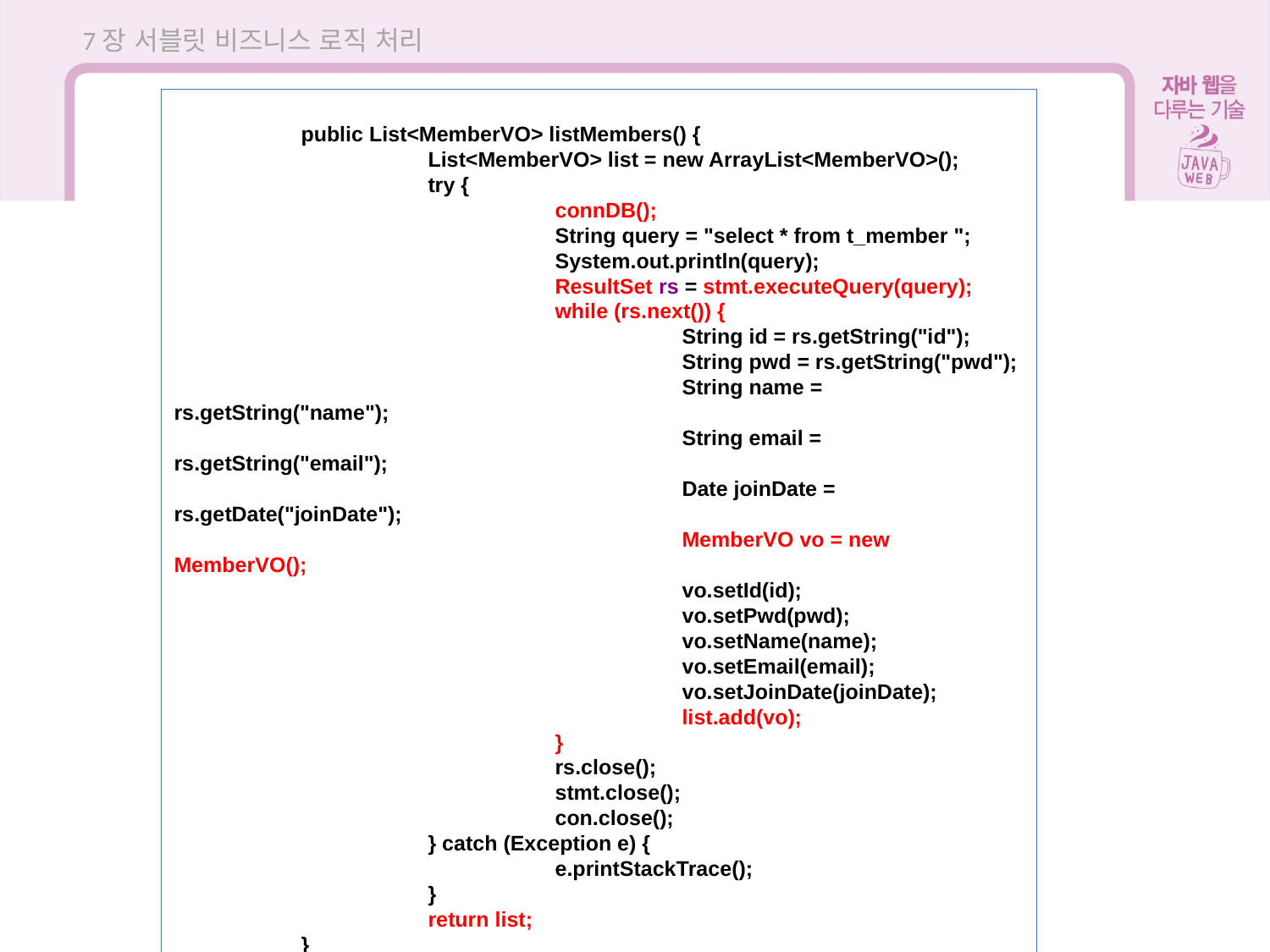

7장 서블릿 비즈니스 로직 처리

	public List<MemberVO> listMembers() {
		List<MemberVO> list = new ArrayList<MemberVO>();
		try {
			connDB();
			String query = "select * from t_member ";
			System.out.println(query);
			ResultSet rs = stmt.executeQuery(query);
			while (rs.next()) {
				String id = rs.getString("id");
				String pwd = rs.getString("pwd");
				String name = rs.getString("name");
				String email = rs.getString("email");
				Date joinDate = rs.getDate("joinDate");
				MemberVO vo = new MemberVO();
				vo.setId(id);
				vo.setPwd(pwd);
				vo.setName(name);
				vo.setEmail(email);
				vo.setJoinDate(joinDate);
				list.add(vo);
			}
			rs.close();
			stmt.close();
			con.close();
		} catch (Exception e) {
			e.printStackTrace();
		}
		return list;
	}
7.2 서블릿의 데이터베이스 연동하기